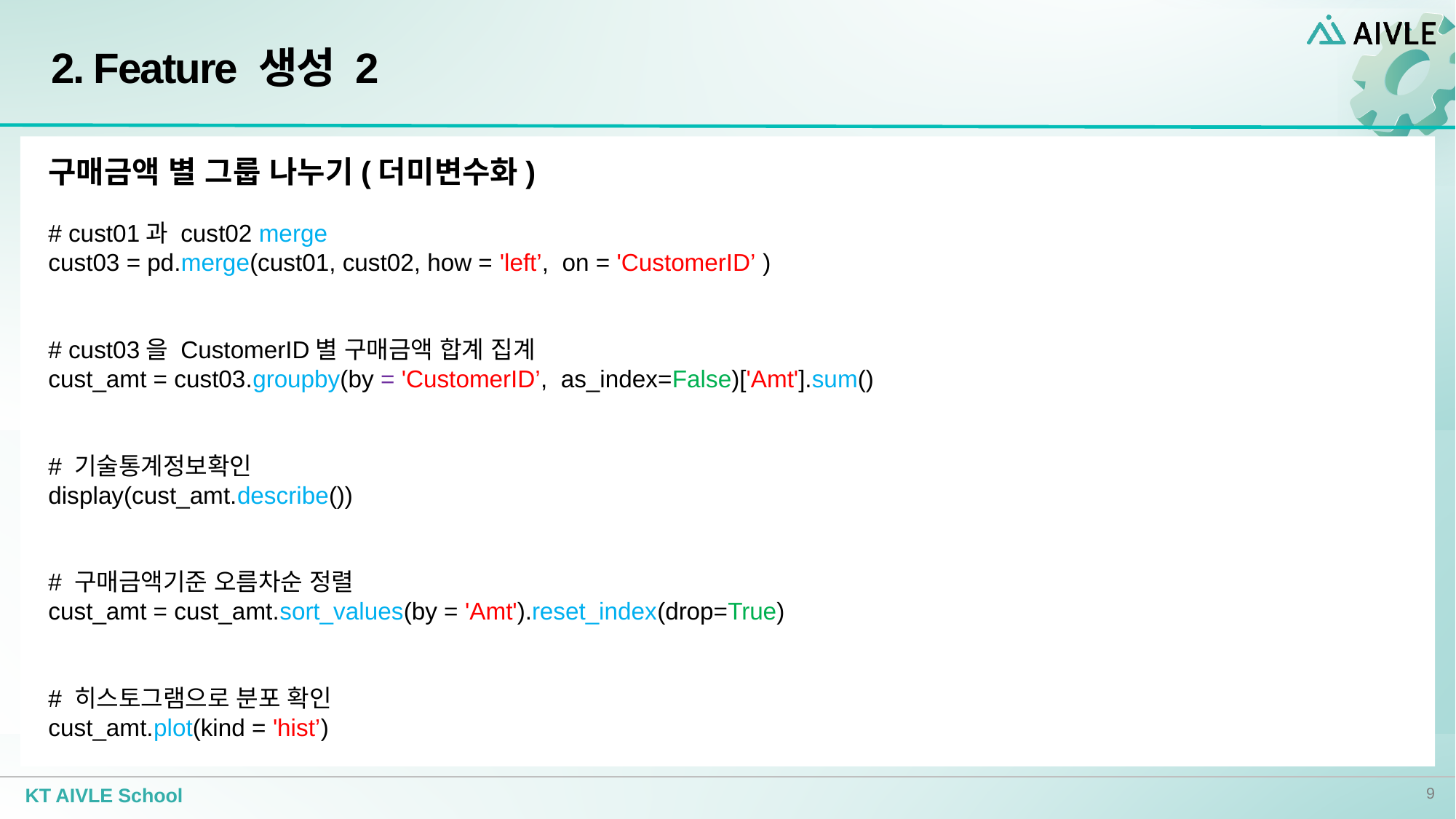

# 2. Feature 생성 2
구매금액 별 그룹 나누기(더미변수화)

# cust01과 cust02 merge
cust03 = pd.merge(cust01, cust02, how = 'left’,  on = 'CustomerID’ )

# cust03을 CustomerID별 구매금액 합계 집계
cust_amt = cust03.groupby(by = 'CustomerID’,  as_index=False)['Amt'].sum()

# 기술통계정보확인
display(cust_amt.describe())

# 구매금액기준 오름차순 정렬
cust_amt = cust_amt.sort_values(by = 'Amt').reset_index(drop=True)

# 히스토그램으로 분포 확인
cust_amt.plot(kind = 'hist’)